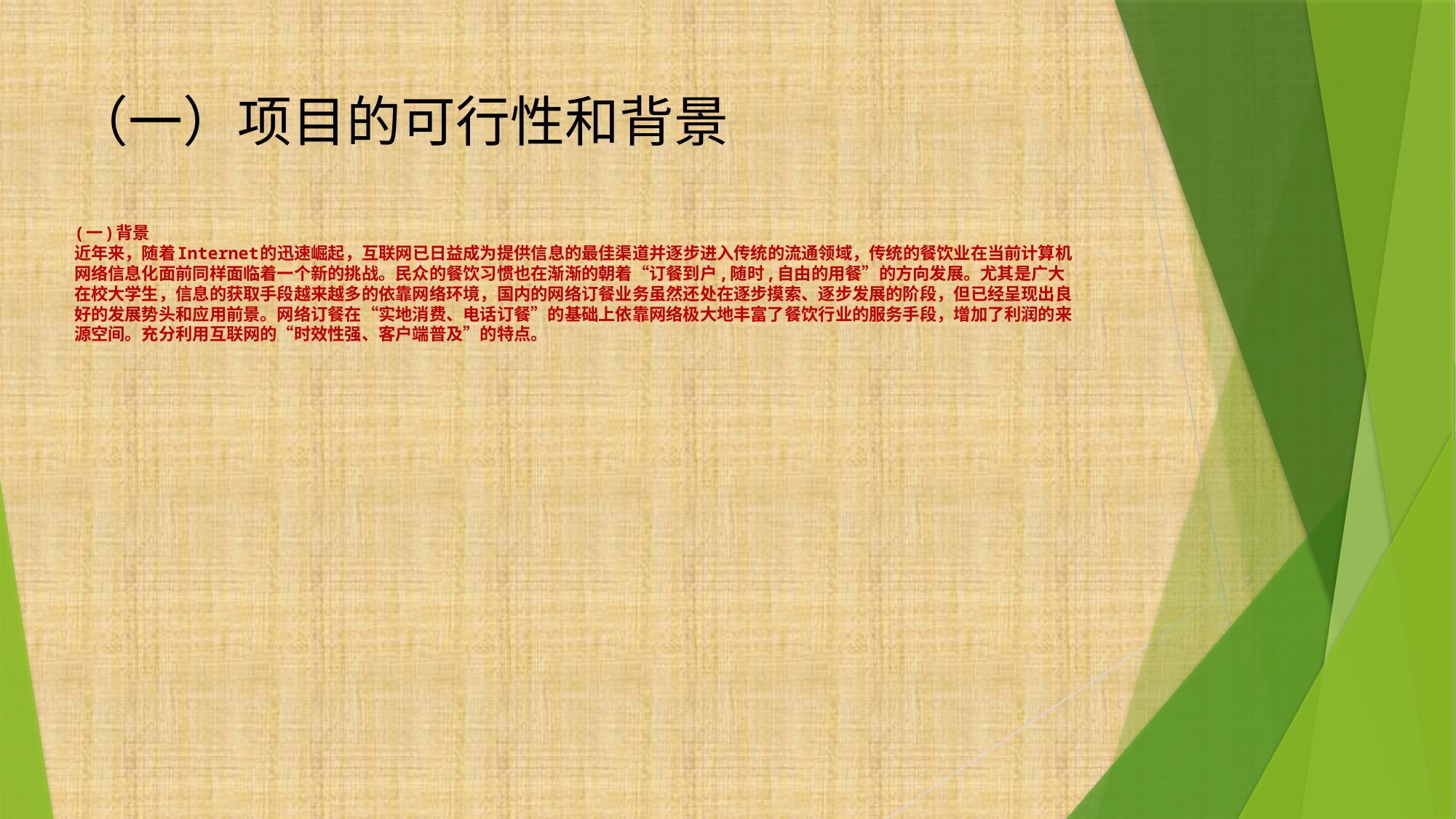

（一）项目的可行性和背景
# (一)背景 近年来，随着Internet的迅速崛起，互联网已日益成为提供信息的最佳渠道并逐步进入传统的流通领域，传统的餐饮业在当前计算机网络信息化面前同样面临着一个新的挑战。民众的餐饮习惯也在渐渐的朝着“订餐到户,随时,自由的用餐”的方向发展。尤其是广大在校大学生，信息的获取手段越来越多的依靠网络环境，国内的网络订餐业务虽然还处在逐步摸索、逐步发展的阶段，但已经呈现出良好的发展势头和应用前景。网络订餐在“实地消费、电话订餐”的基础上依靠网络极大地丰富了餐饮行业的服务手段，增加了利润的来源空间。充分利用互联网的“时效性强、客户端普及”的特点。